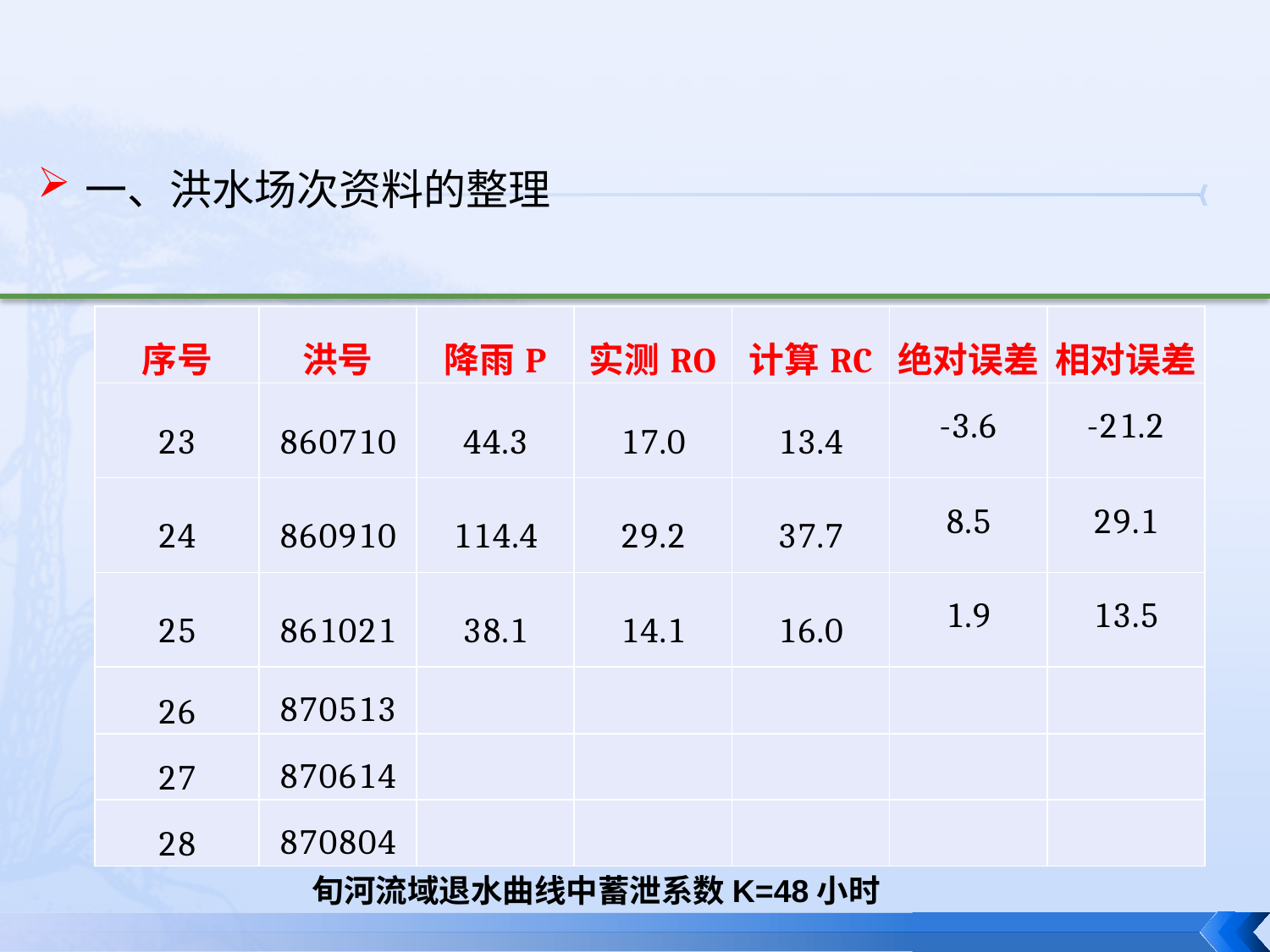

一、洪水场次资料的整理
| 序号 | 洪号 | 降雨P | 实测RO | 计算RC | 绝对误差 | 相对误差 |
| --- | --- | --- | --- | --- | --- | --- |
| 23 | 860710 | 44.3 | 17.0 | 13.4 | -3.6 | -21.2 |
| 24 | 860910 | 114.4 | 29.2 | 37.7 | 8.5 | 29.1 |
| 25 | 861021 | 38.1 | 14.1 | 16.0 | 1.9 | 13.5 |
| 26 | 870513 |  |  |  |  |  |
| 27 | 870614 |  |  |  |  |  |
| 28 | 870804 |  |  |  |  |  |
旬河流域退水曲线中蓄泄系数K=48小时